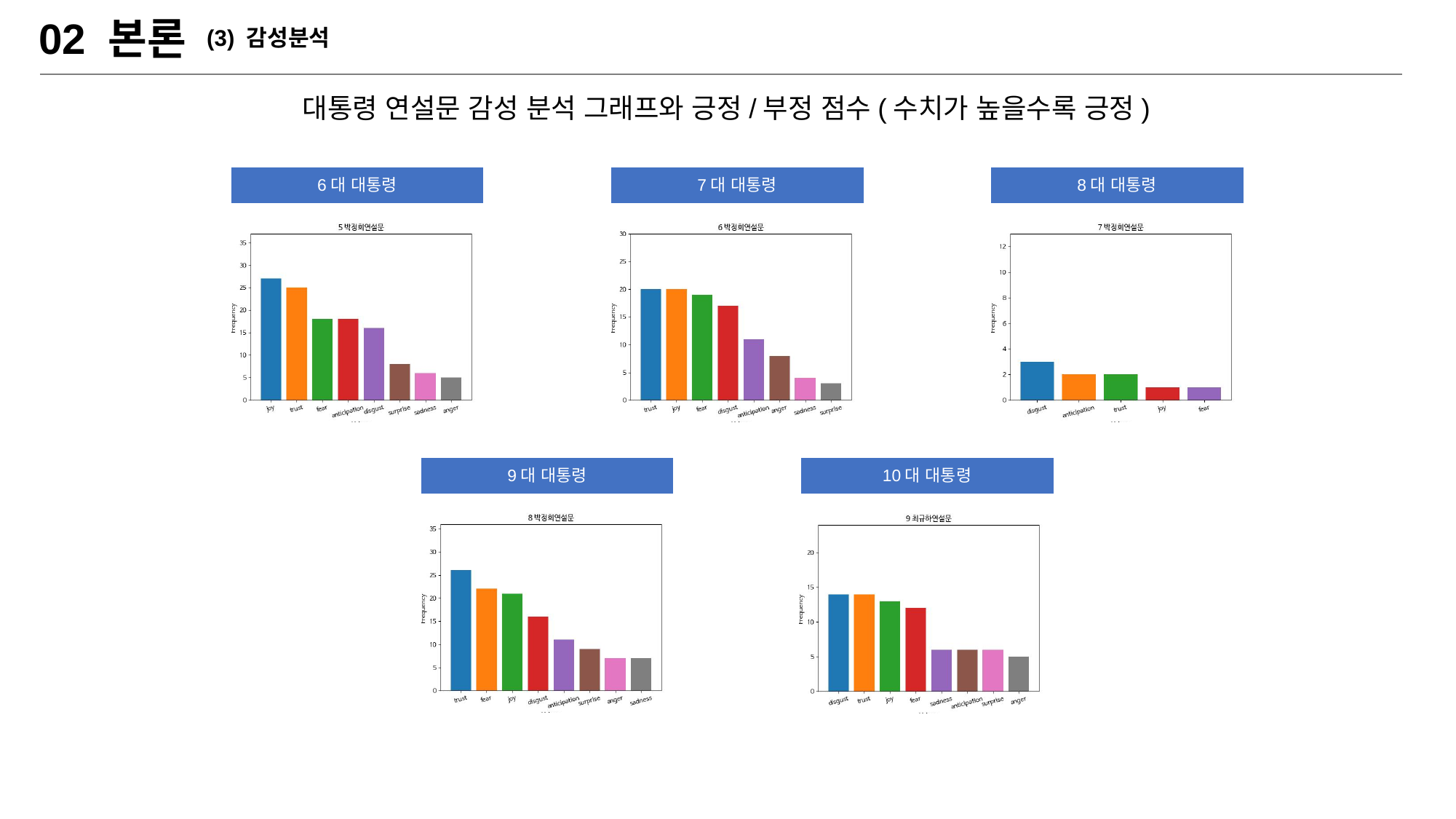

02 본론
(3) 감성분석
대통령 연설문 감성 분석 그래프와 긍정/부정 점수(수치가 높을수록 긍정)

6대 대통령

7대 대통령

8대 대통령

9대 대통령

10대 대통령